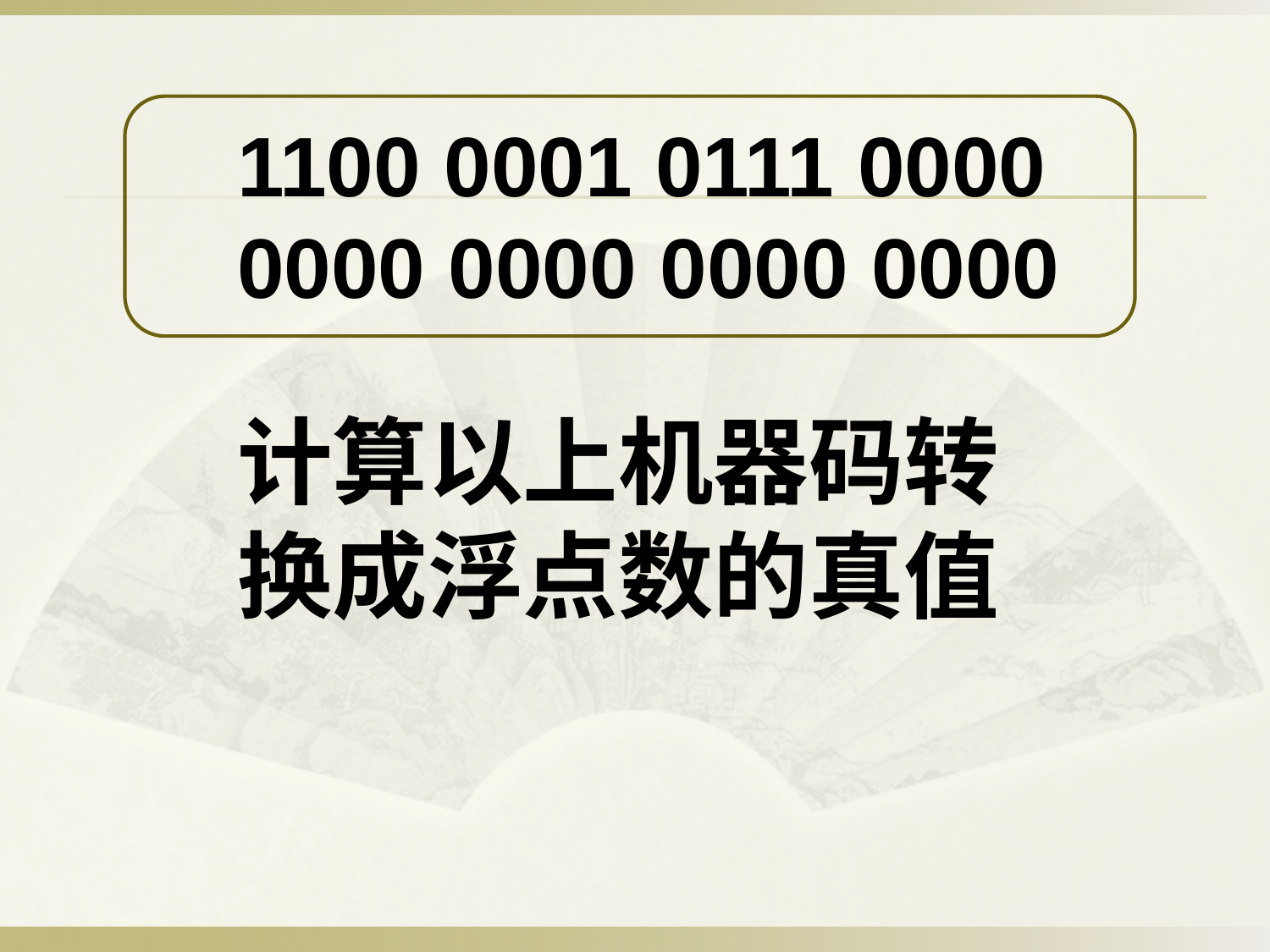

1100 0001 0111 0000 0000 0000 0000 0000
计算以上机器码转换成浮点数的真值